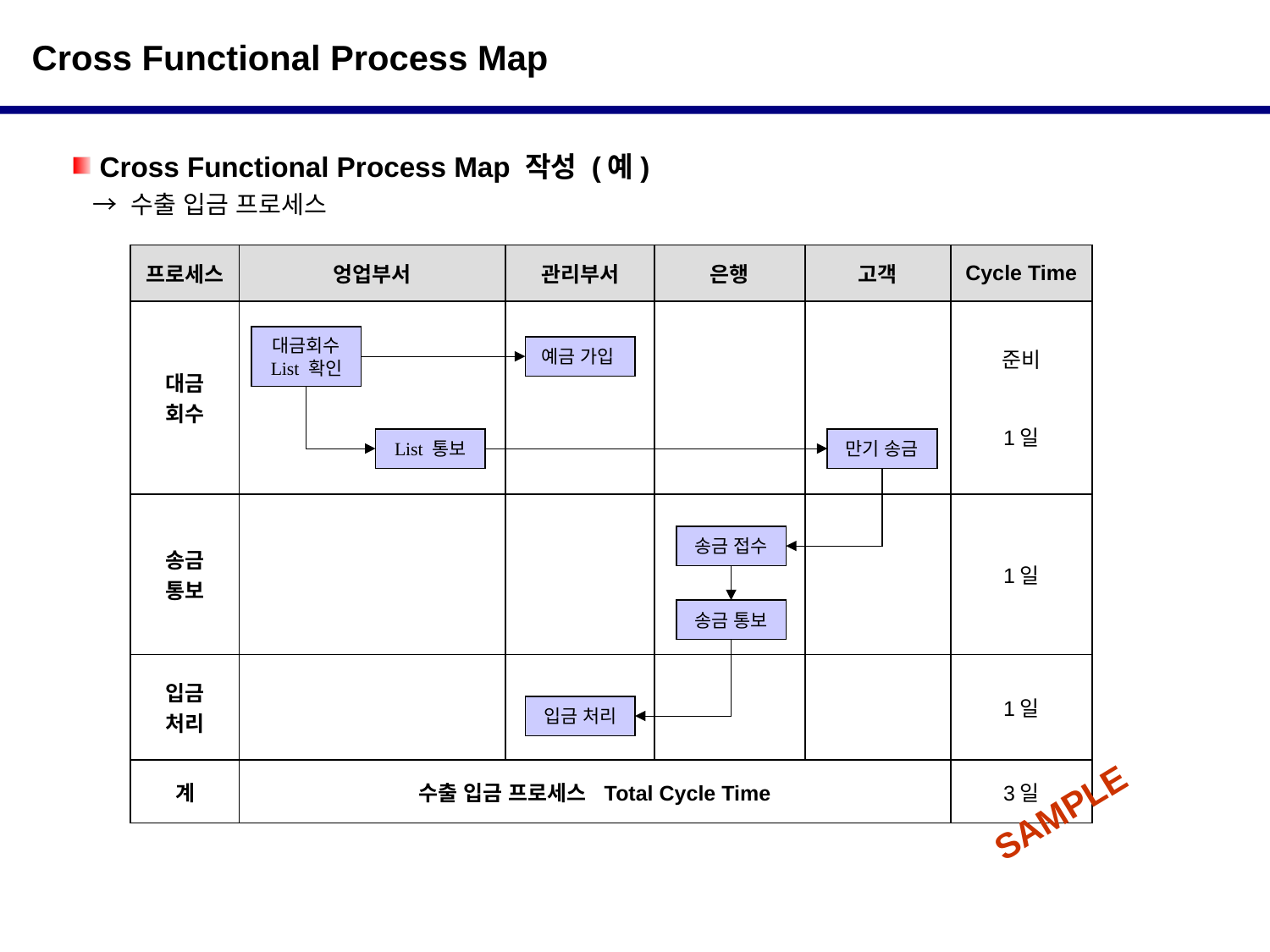

Cross Functional Process Map

 Cross Functional Process Map 작성 (예)
   → 수출 입금 프로세스
| 프로세스 | 엉업부서 | 관리부서 | 은행 | 고객 | Cycle Time |
| --- | --- | --- | --- | --- | --- |
| 대금 회수 |  |  |  |  | 준비 1일 |
| 송금 통보 |  |  |  |  | 1일 |
| 입금 처리 |  |  |  |  | 1일 |
| 계 | 수출 입금 프로세스 Total Cycle Time |  |  |  | 3일 |
대금회수
List 확인
예금 가입
List 통보
만기 송금
송금 접수
송금 통보
입금 처리
SAMPLE